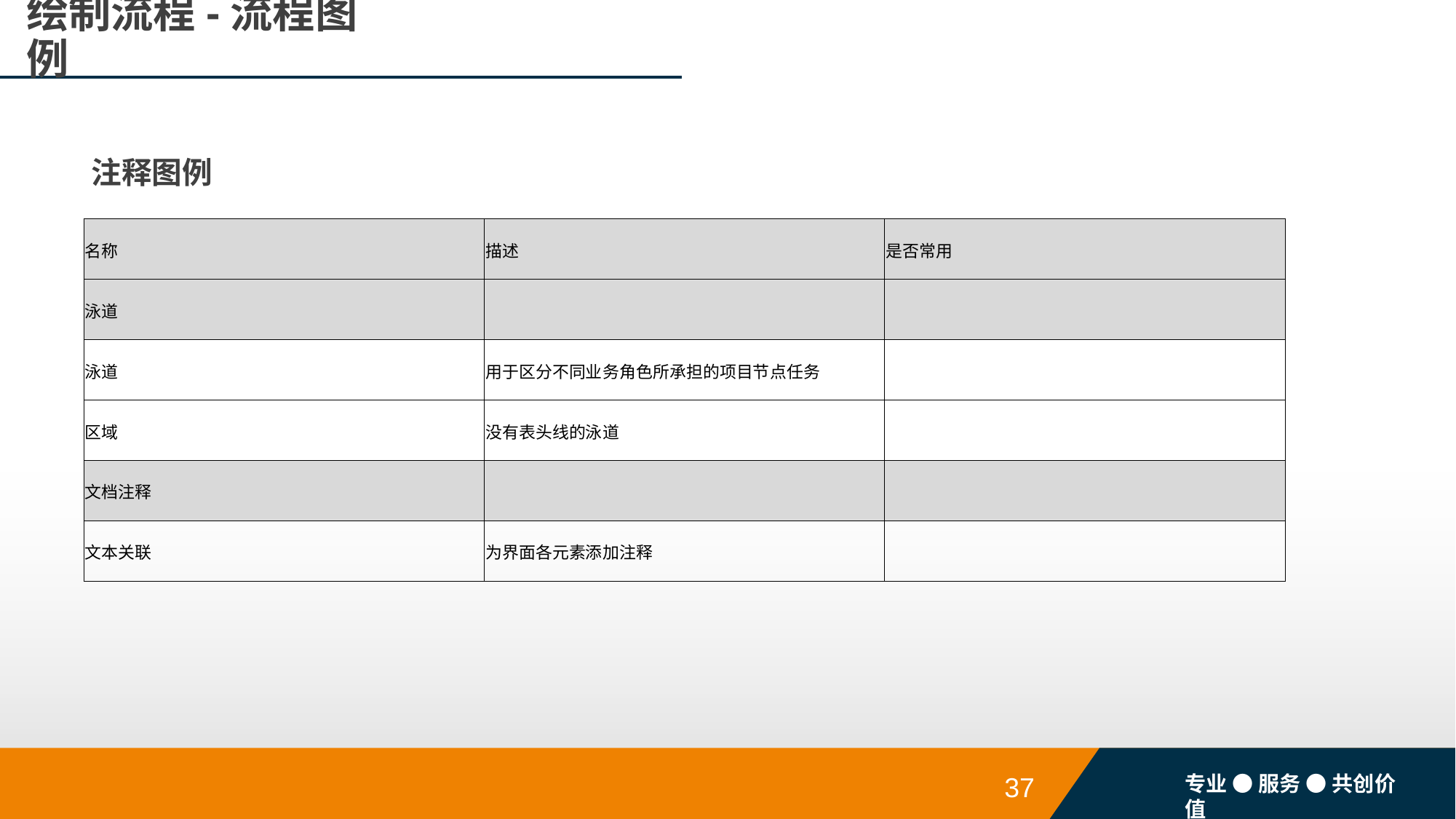

# 绘制流程-流程图例
注释图例
| 名称 | 描述 | 是否常用 |
| --- | --- | --- |
| 泳道 |  |  |
| 泳道 | 用于区分不同业务角色所承担的项目节点任务 |  |
| 区域 | 没有表头线的泳道 |  |
| 文档注释 |  |  |
| 文本关联 | 为界面各元素添加注释 |  |